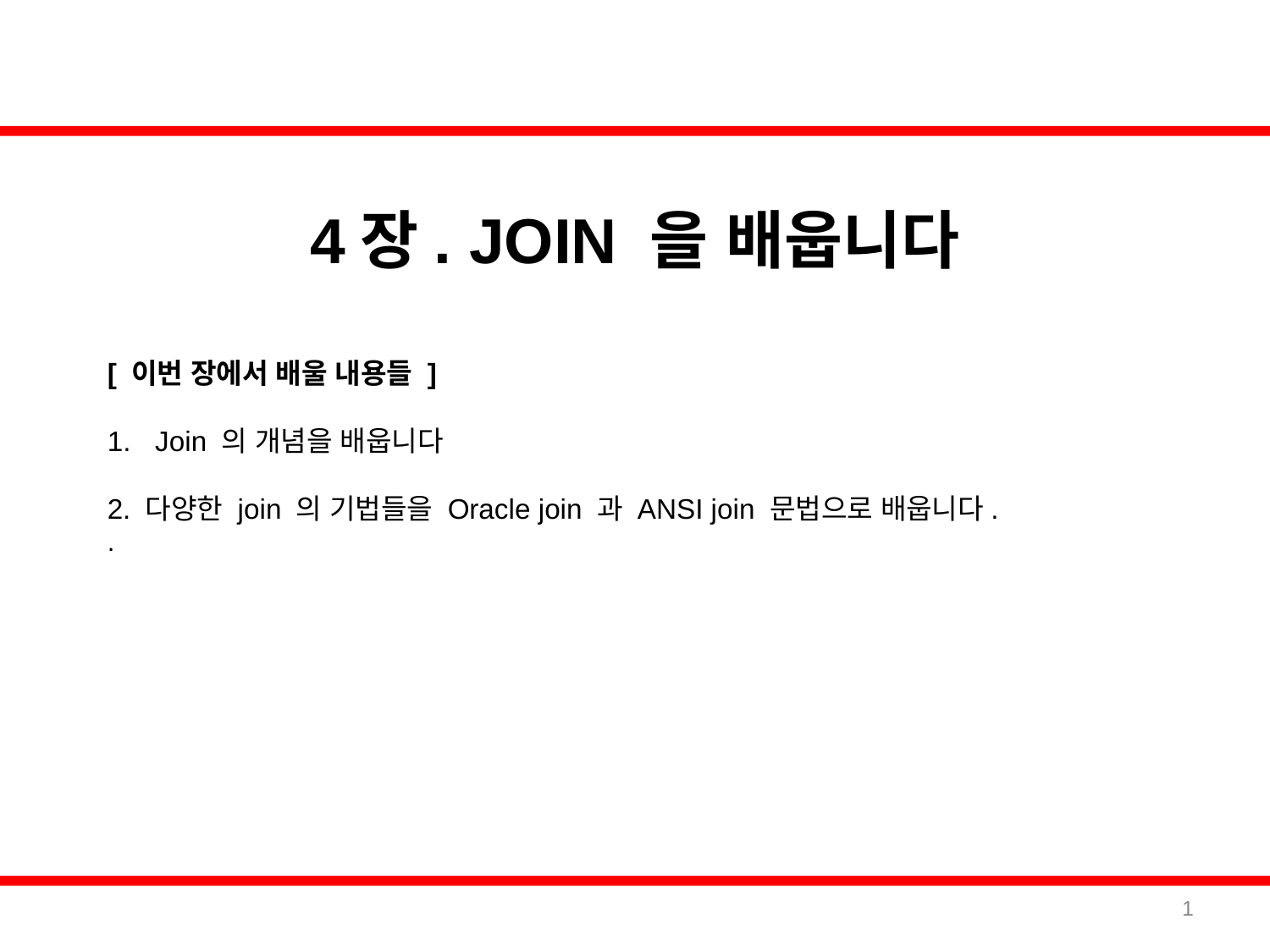

# 4장. JOIN 을 배웁니다
[ 이번 장에서 배울 내용들 ]

Join 의 개념을 배웁니다

2. 다양한 join 의 기법들을 Oracle join 과 ANSI join 문법으로 배웁니다.
.

1